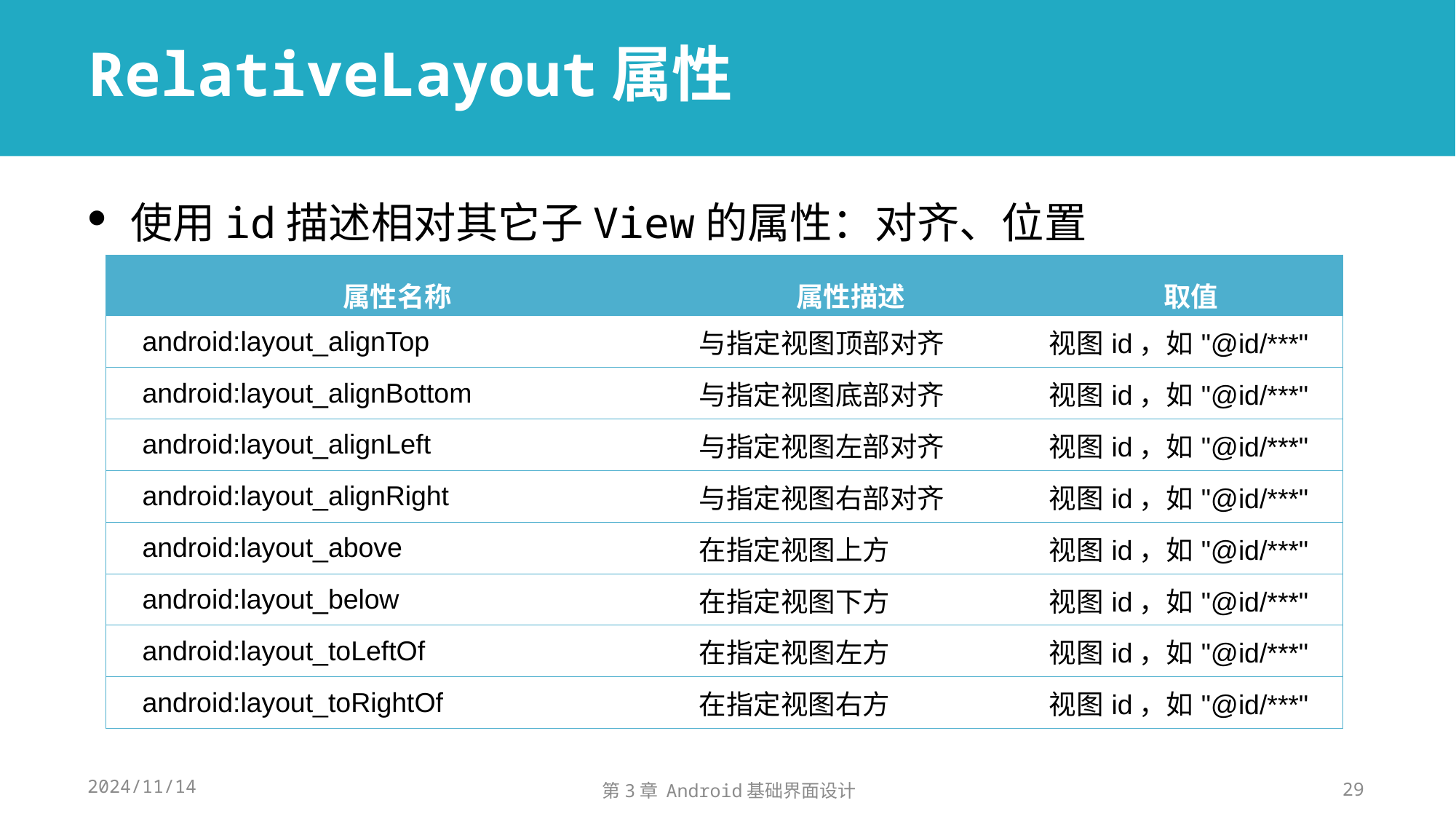

# RelativeLayout属性
使用id描述相对其它子View的属性：对齐、位置
| 属性名称 | 属性描述 | 取值 |
| --- | --- | --- |
| android:layout\_alignTop | 与指定视图顶部对齐 | 视图id，如"@id/\*\*\*" |
| android:layout\_alignBottom | 与指定视图底部对齐 | 视图id，如"@id/\*\*\*" |
| android:layout\_alignLeft | 与指定视图左部对齐 | 视图id，如"@id/\*\*\*" |
| android:layout\_alignRight | 与指定视图右部对齐 | 视图id，如"@id/\*\*\*" |
| android:layout\_above | 在指定视图上方 | 视图id，如"@id/\*\*\*" |
| android:layout\_below | 在指定视图下方 | 视图id，如"@id/\*\*\*" |
| android:layout\_toLeftOf | 在指定视图左方 | 视图id，如"@id/\*\*\*" |
| android:layout\_toRightOf | 在指定视图右方 | 视图id，如"@id/\*\*\*" |
2024/11/14
第3章 Android基础界面设计
29